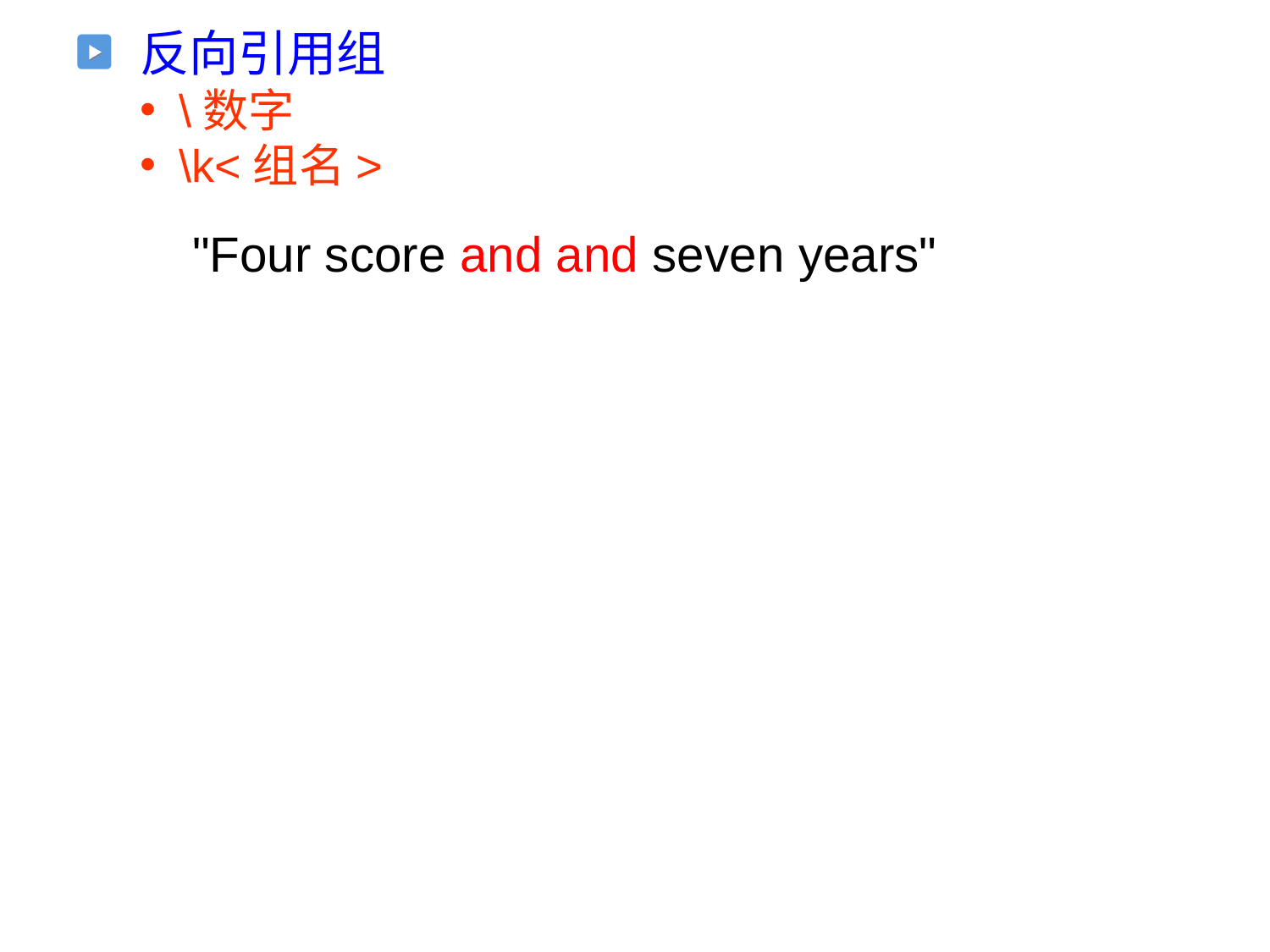

反向引用组
\数字
\k<组名>
"Four score and and seven years"